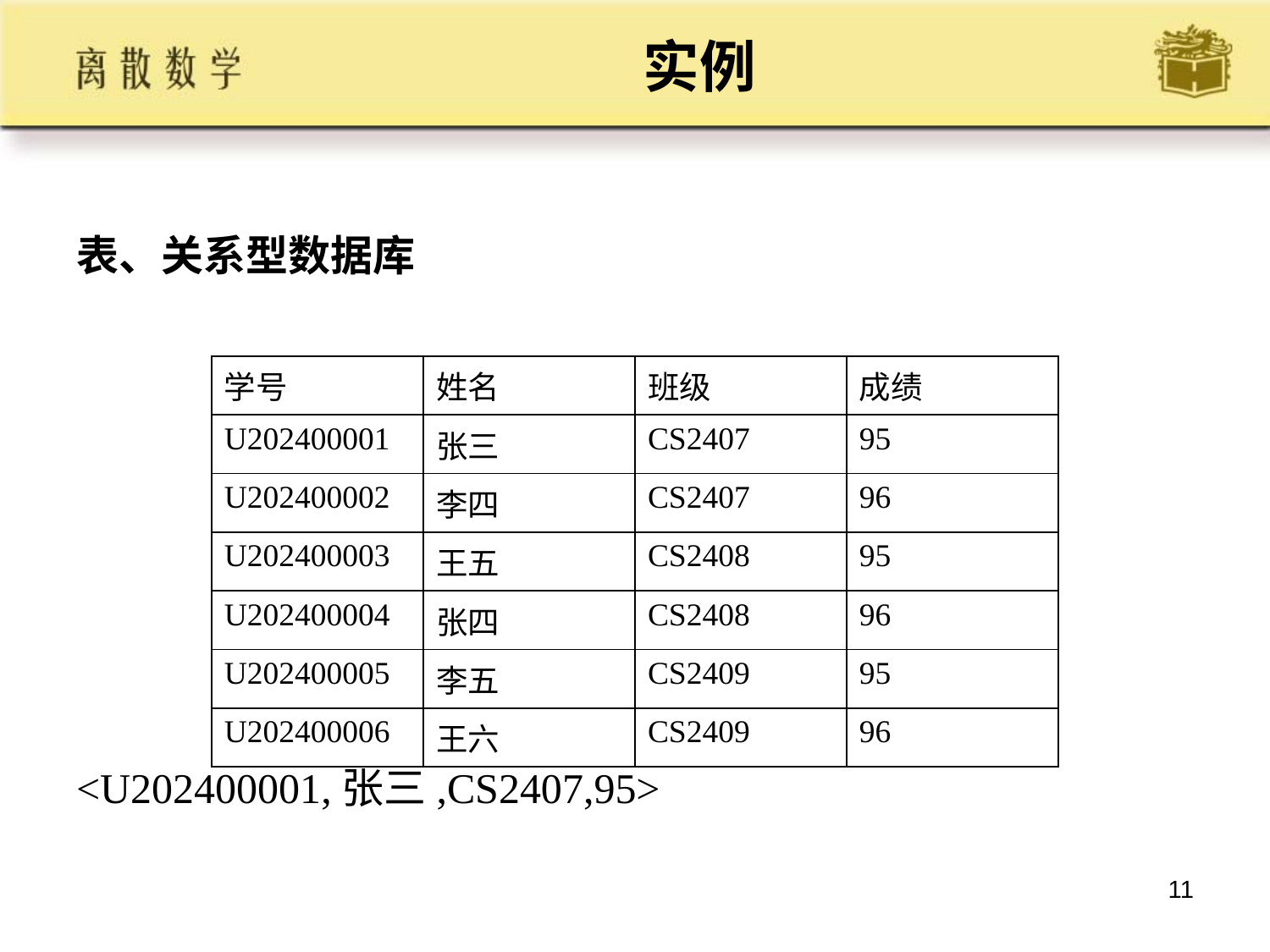

# 实例
表、关系型数据库

<U202400001,张三,CS2407,95>
| 学号 | 姓名 | 班级 | 成绩 |
| --- | --- | --- | --- |
| U202400001 | 张三 | CS2407 | 95 |
| U202400002 | 李四 | CS2407 | 96 |
| U202400003 | 王五 | CS2408 | 95 |
| U202400004 | 张四 | CS2408 | 96 |
| U202400005 | 李五 | CS2409 | 95 |
| U202400006 | 王六 | CS2409 | 96 |
11